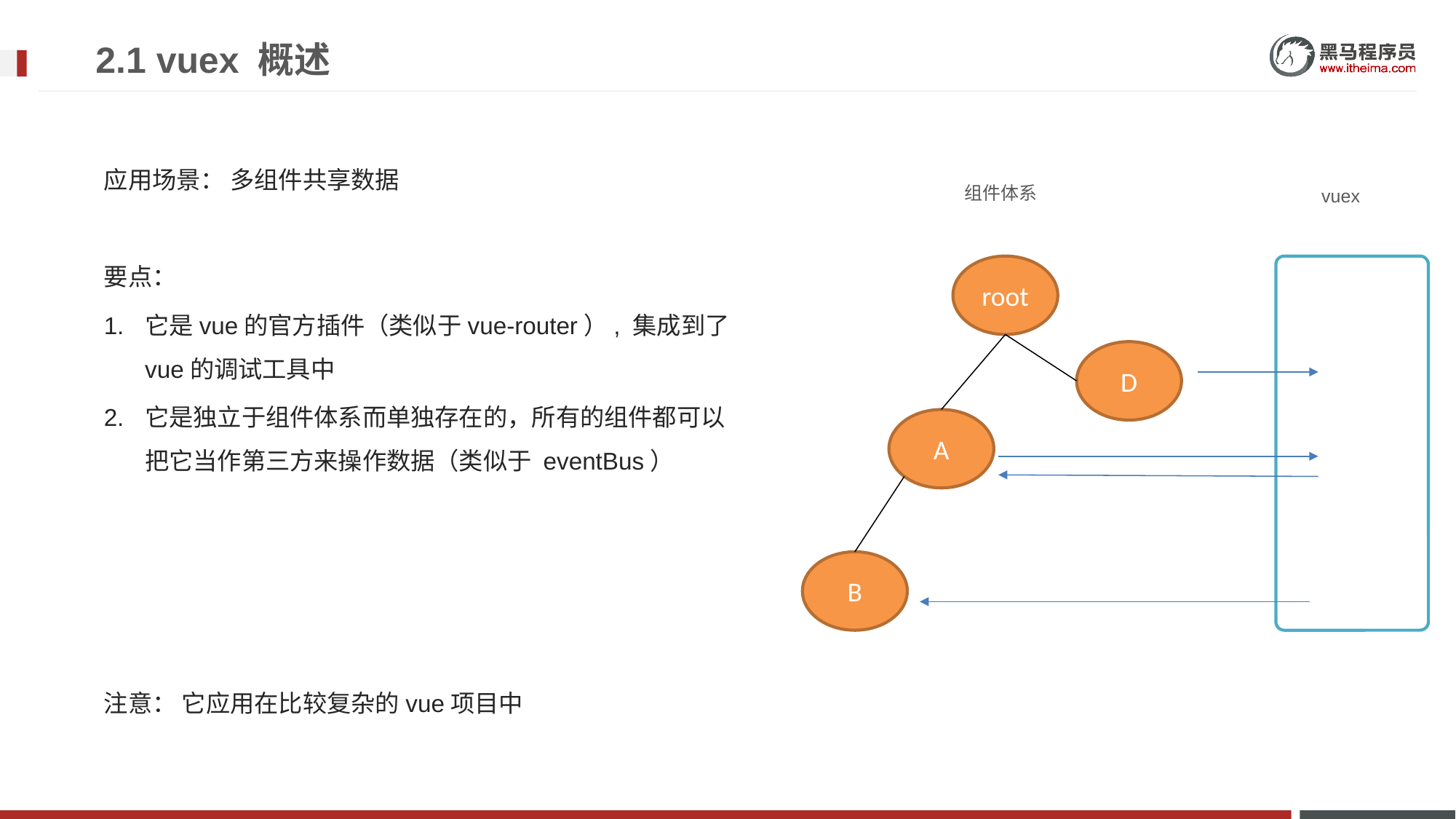

# 2.1 vuex 概述
应用场景： 多组件共享数据

要点：
它是vue的官方插件（类似于vue-router）, 集成到了vue的调试工具中
它是独立于组件体系而单独存在的，所有的组件都可以把它当作第三方来操作数据（类似于 eventBus）

注意： 它应用在比较复杂的vue项目中
组件体系
vuex
root

D
A
B